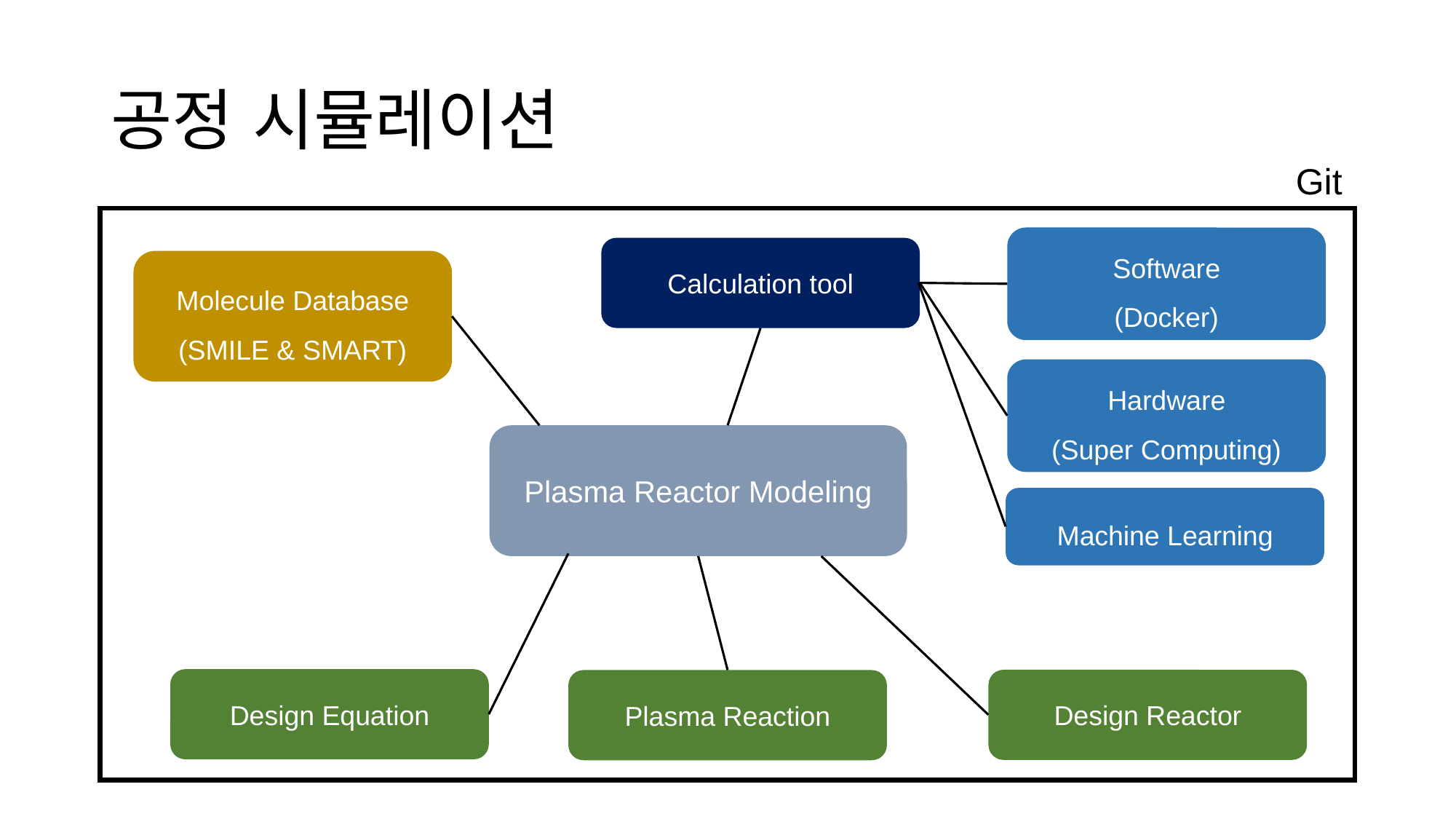

# 공정 시뮬레이션
Git

Software
(Docker)
Calculation tool
Molecule Database
(SMILE & SMART)
Hardware
(Super Computing)
Plasma Reactor Modeling
Machine Learning
Design Equation
Design Reactor
Plasma Reaction